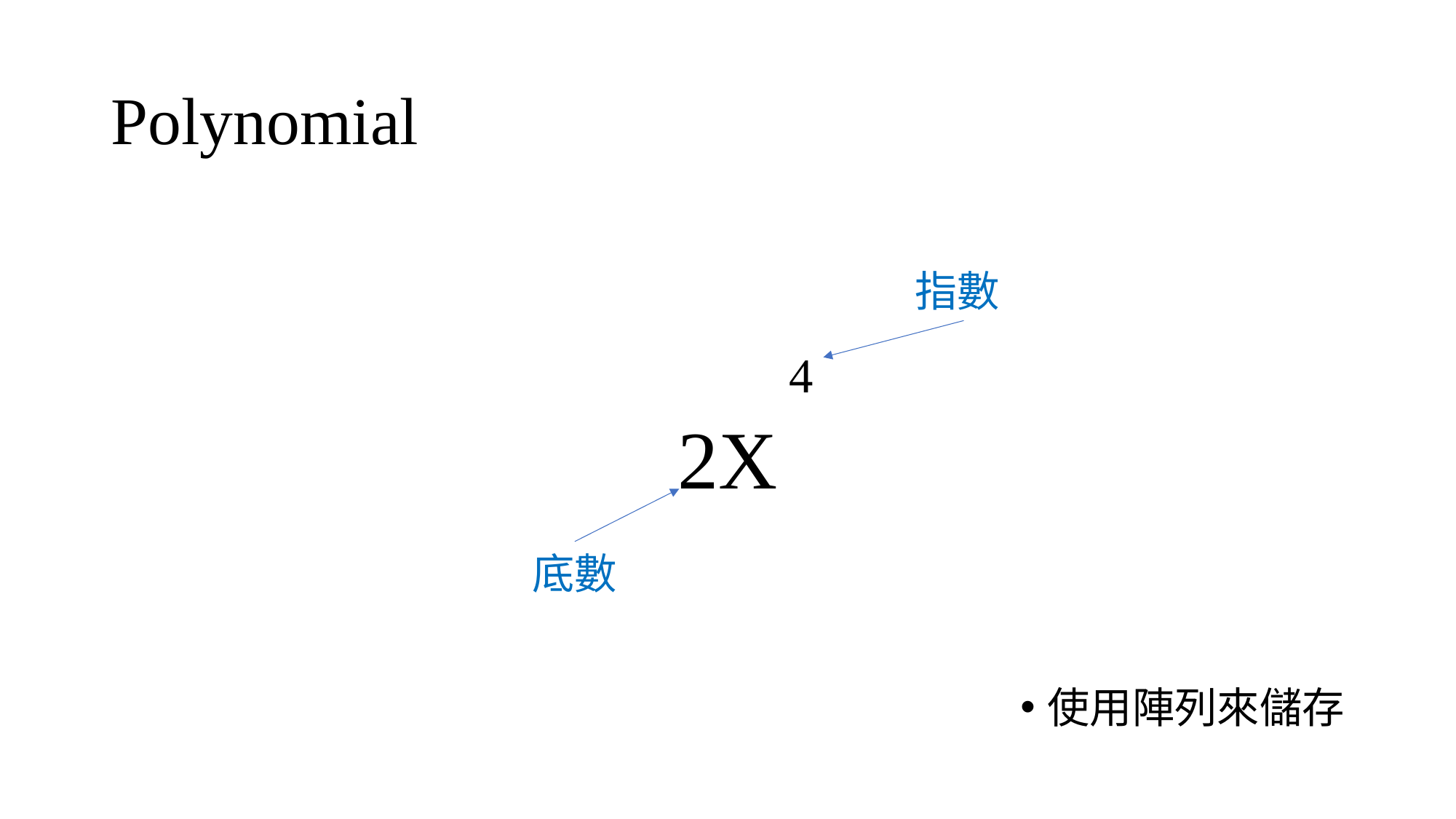

# Polynomial

              4
2X

使用陣列來儲存
指數
底數